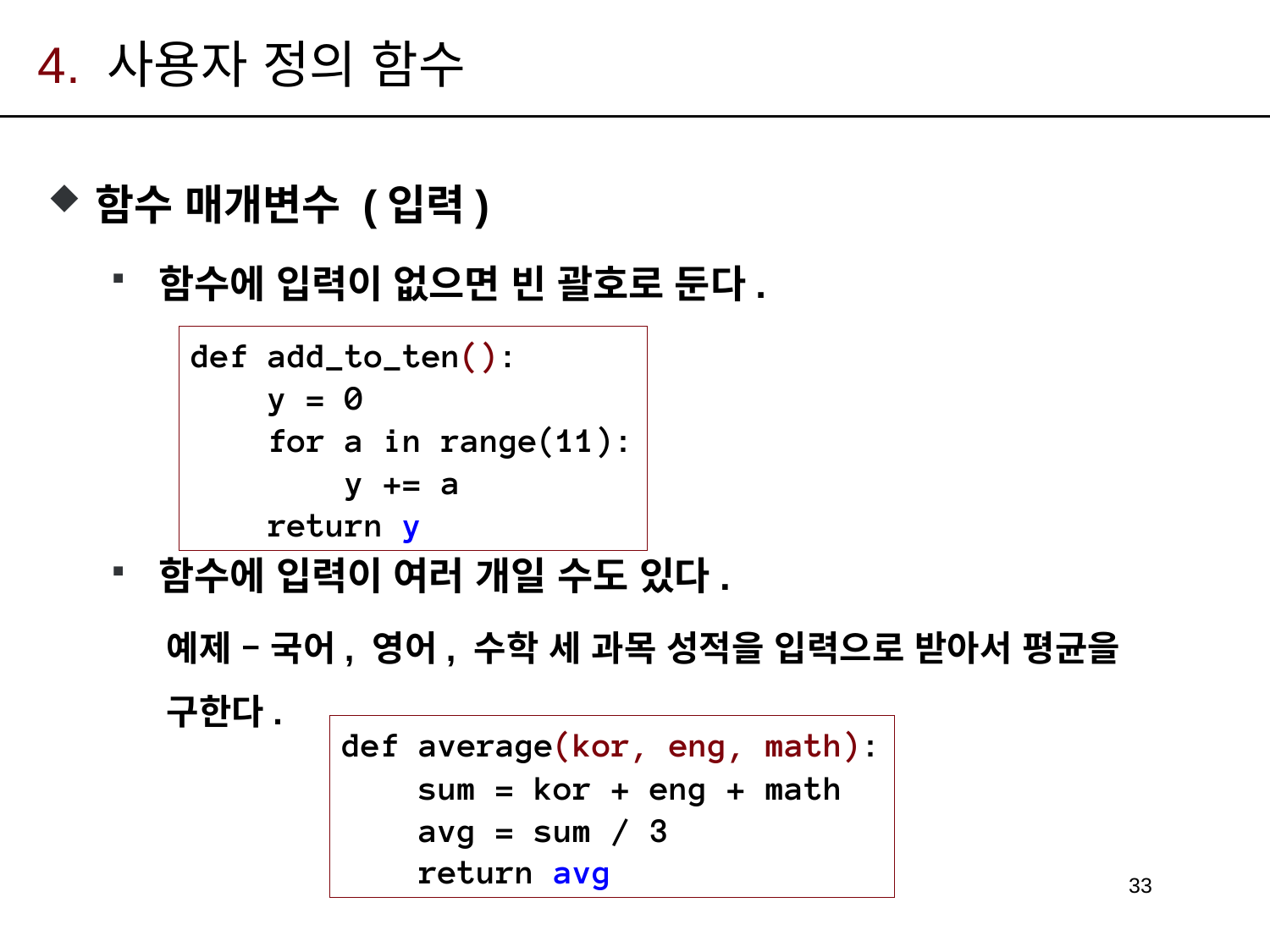

# 4. 사용자 정의 함수
함수 매개변수 (입력)
함수에 입력이 없으면 빈 괄호로 둔다.

함수에 입력이 여러 개일 수도 있다.
예제 – 국어, 영어, 수학 세 과목 성적을 입력으로 받아서 평균을 구한다.

def add_to_ten():
    y = 0
    for a in range(11):
        y += a
    return y
def average(kor, eng, math):
    sum = kor + eng + math
    avg = sum / 3
    return avg
33